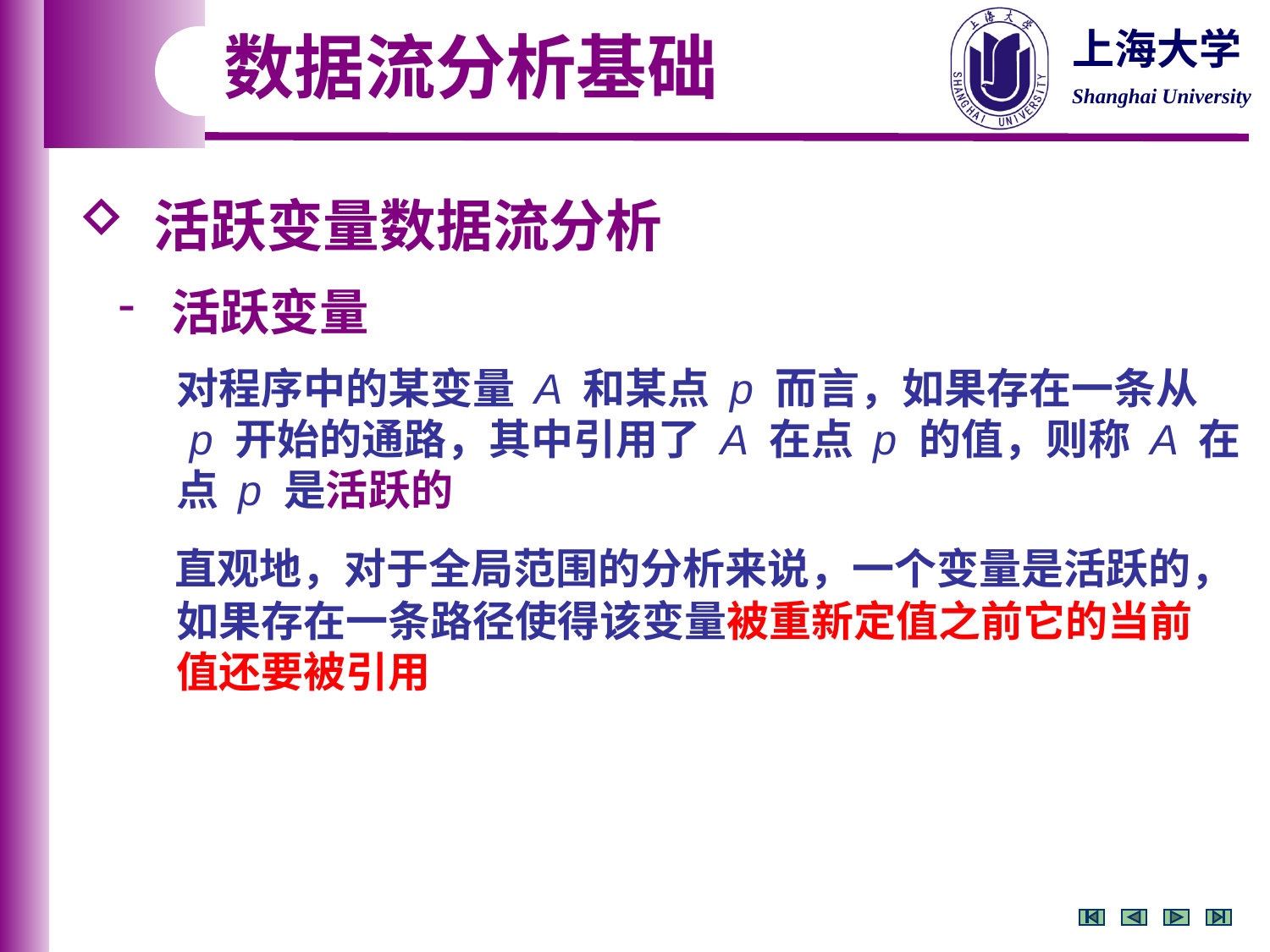

数据流分析基础
 活跃变量数据流分析
 活跃变量

     对程序中的某变量 A 和某点 p 而言，如果存在一条从
      p 开始的通路，其中引用了 A 在点 p 的值，则称 A 在
     点 p 是活跃的

    直观地，对于全局范围的分析来说，一个变量是活跃的，
     如果存在一条路径使得该变量被重新定值之前它的当前
     值还要被引用